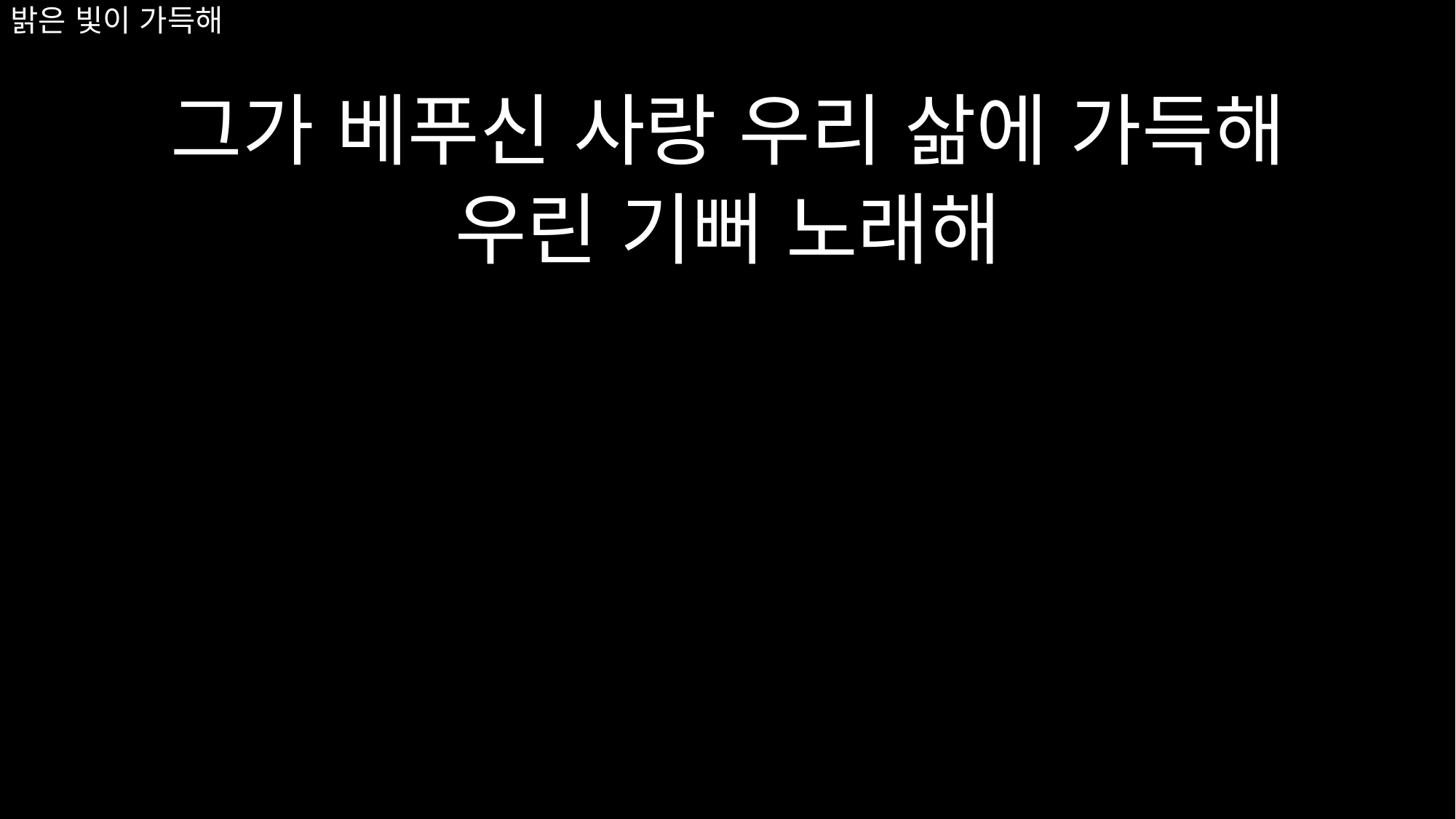

그가 베푸신 사랑 우리 삶에 가득해
우린 기뻐 노래해

# 밝은 빛이 가득해